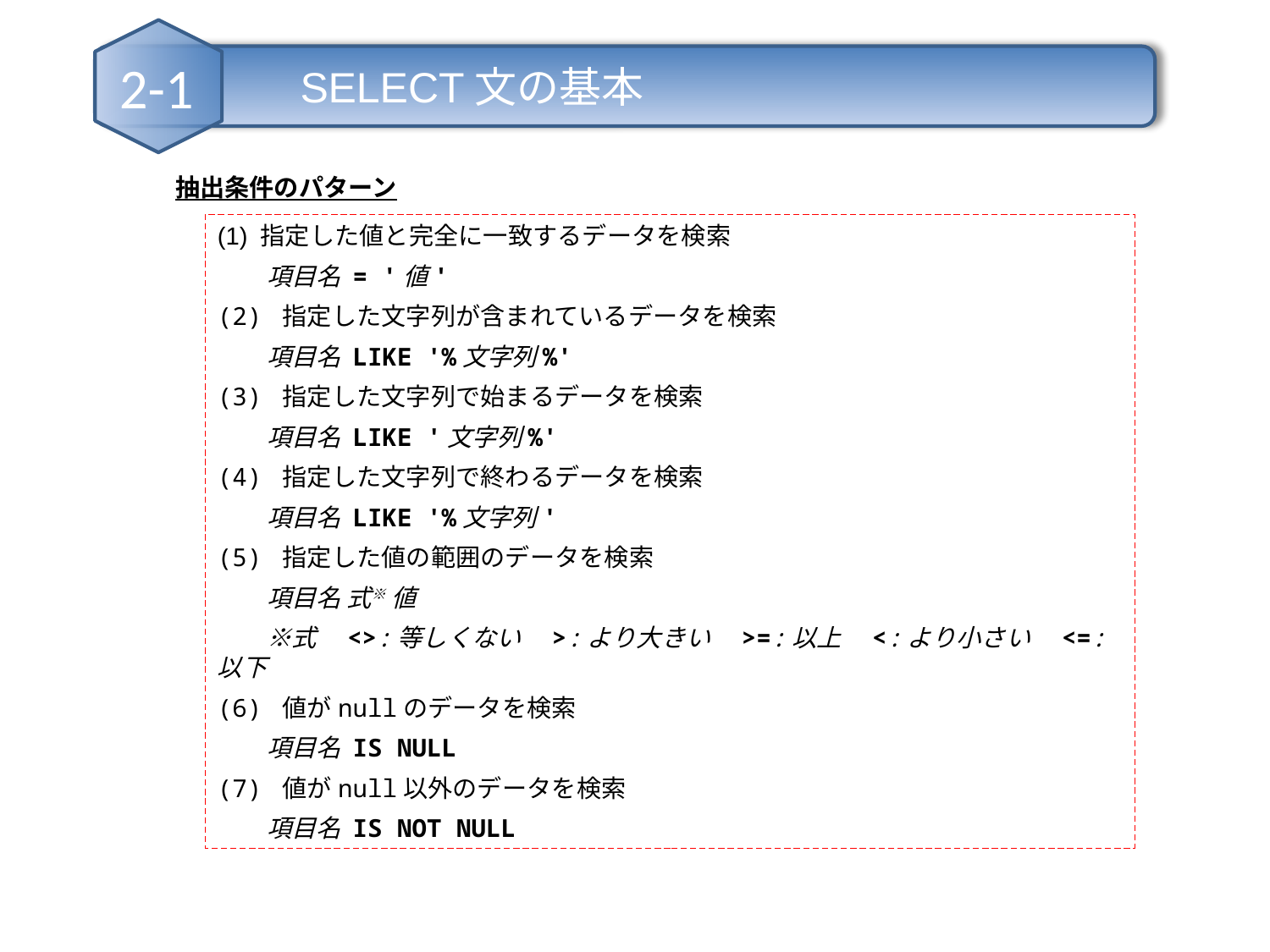

SELECT文の基本
2-1
抽出条件のパターン
 指定した値と完全に一致するデータを検索
　　項目名 = '値'
(2) 指定した文字列が含まれているデータを検索
　　項目名 LIKE '%文字列%'
(3) 指定した文字列で始まるデータを検索
　　項目名 LIKE '文字列%'
(4) 指定した文字列で終わるデータを検索
　　項目名 LIKE '%文字列'
(5) 指定した値の範囲のデータを検索
　　項目名 式※ 値
　　※式　<>:等しくない　>:より大きい　>=:以上　<:より小さい　<=:以下
(6) 値がnullのデータを検索
　　項目名 IS NULL
(7) 値がnull以外のデータを検索
　　項目名 IS NOT NULL